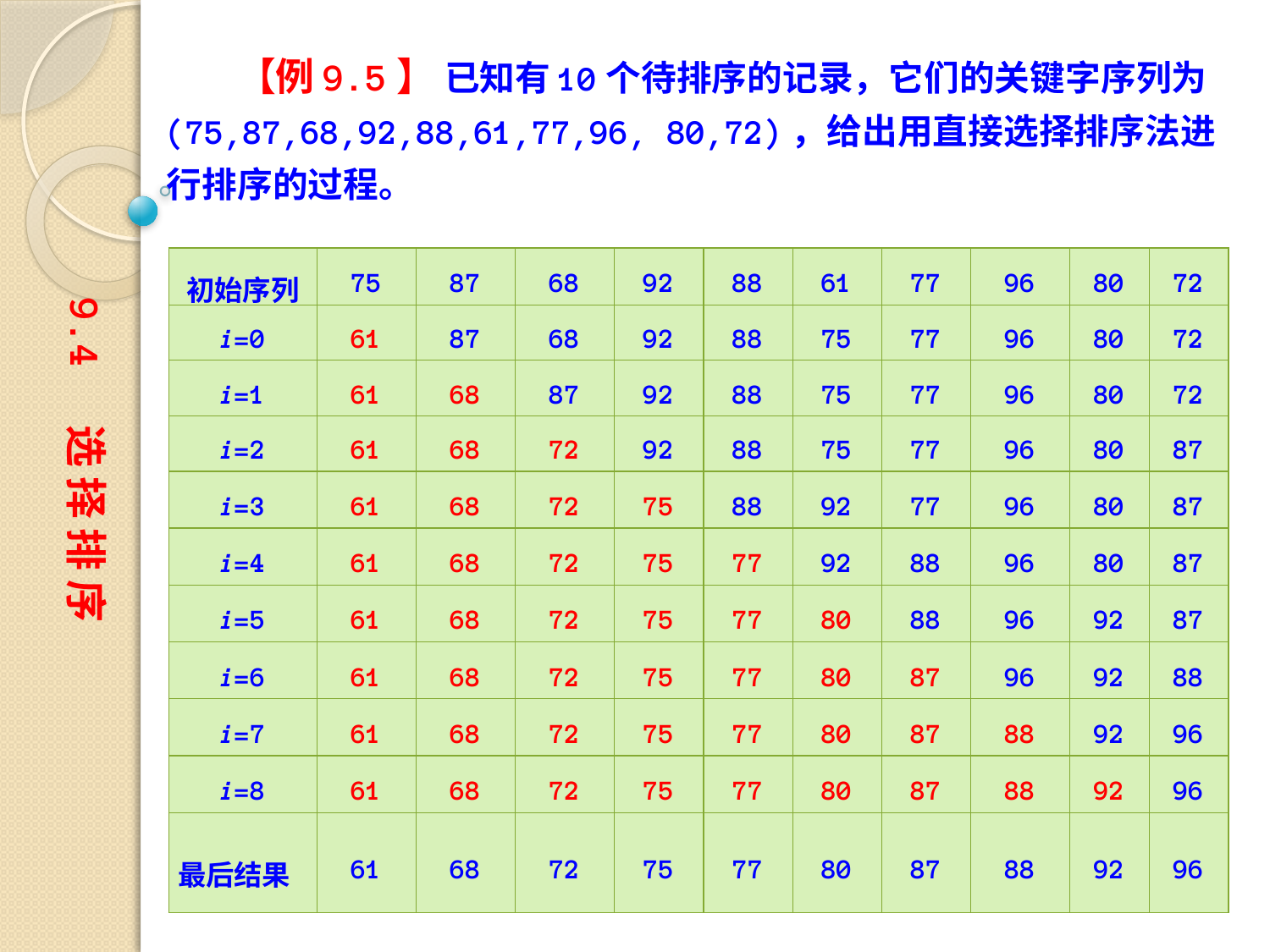

【例9.5】 已知有10个待排序的记录，它们的关键字序列为(75,87,68,92,88,61,77,96, 80,72)，给出用直接选择排序法进行排序的过程。
| 初始序列 | 75 | 87 | 68 | 92 | 88 | 61 | 77 | 96 | 80 | 72 |
| --- | --- | --- | --- | --- | --- | --- | --- | --- | --- | --- |
| i=0 | 61 | 87 | 68 | 92 | 88 | 75 | 77 | 96 | 80 | 72 |
| i=1 | 61 | 68 | 87 | 92 | 88 | 75 | 77 | 96 | 80 | 72 |
| i=2 | 61 | 68 | 72 | 92 | 88 | 75 | 77 | 96 | 80 | 87 |
| i=3 | 61 | 68 | 72 | 75 | 88 | 92 | 77 | 96 | 80 | 87 |
| i=4 | 61 | 68 | 72 | 75 | 77 | 92 | 88 | 96 | 80 | 87 |
| i=5 | 61 | 68 | 72 | 75 | 77 | 80 | 88 | 96 | 92 | 87 |
| i=6 | 61 | 68 | 72 | 75 | 77 | 80 | 87 | 96 | 92 | 88 |
| i=7 | 61 | 68 | 72 | 75 | 77 | 80 | 87 | 88 | 92 | 96 |
| i=8 | 61 | 68 | 72 | 75 | 77 | 80 | 87 | 88 | 92 | 96 |
| 最后结果 | 61 | 68 | 72 | 75 | 77 | 80 | 87 | 88 | 92 | 96 |
9.4  选 择 排 序